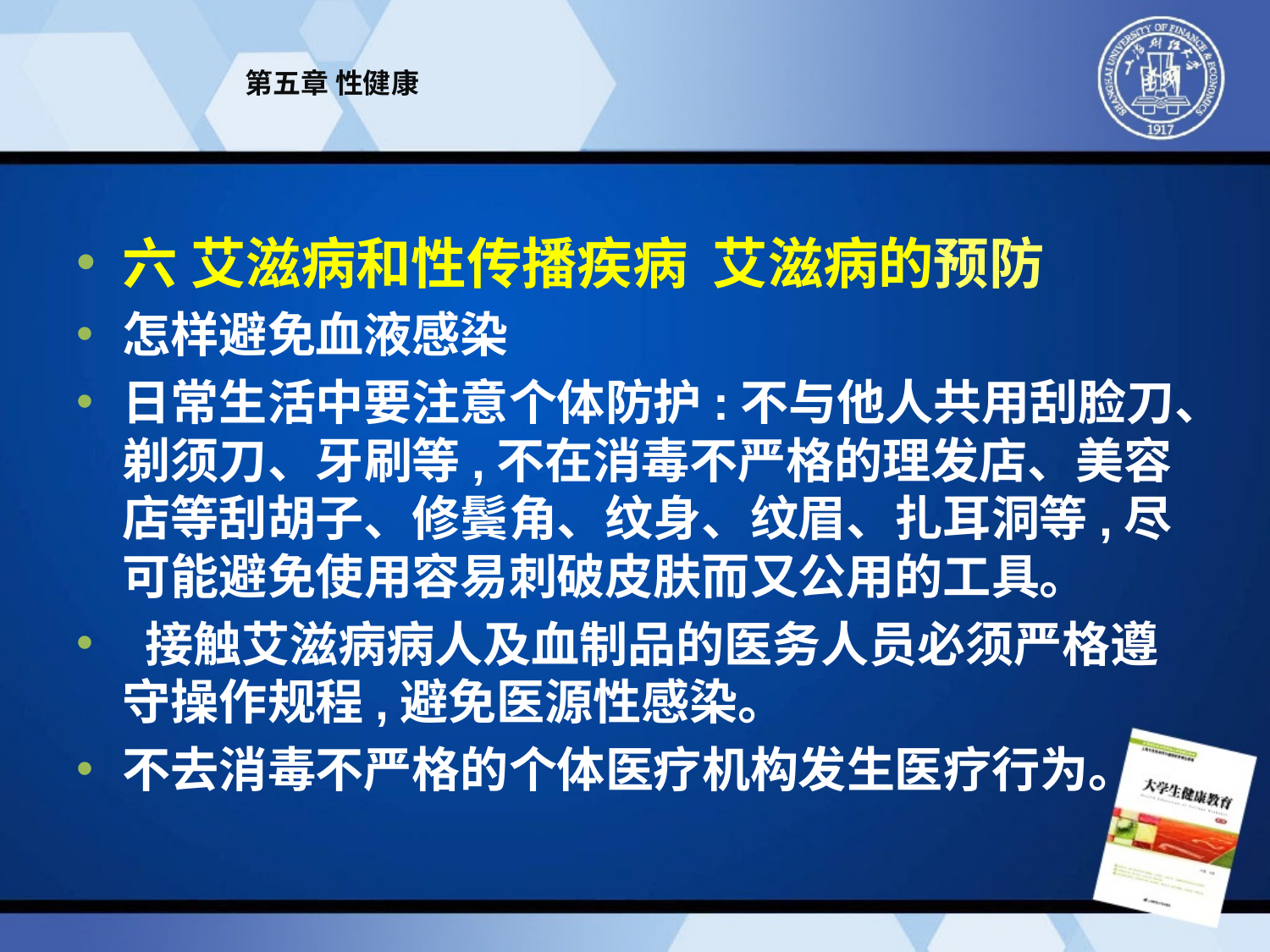

# 第五章 性健康
六 艾滋病和性传播疾病  艾滋病的预防
怎样避免血液感染
日常生活中要注意个体防护:不与他人共用刮脸刀、剃须刀、牙刷等,不在消毒不严格的理发店、美容店等刮胡子、修鬓角、纹身、纹眉、扎耳洞等,尽可能避免使用容易刺破皮肤而又公用的工具。
 接触艾滋病病人及血制品的医务人员必须严格遵守操作规程,避免医源性感染。
不去消毒不严格的个体医疗机构发生医疗行为。